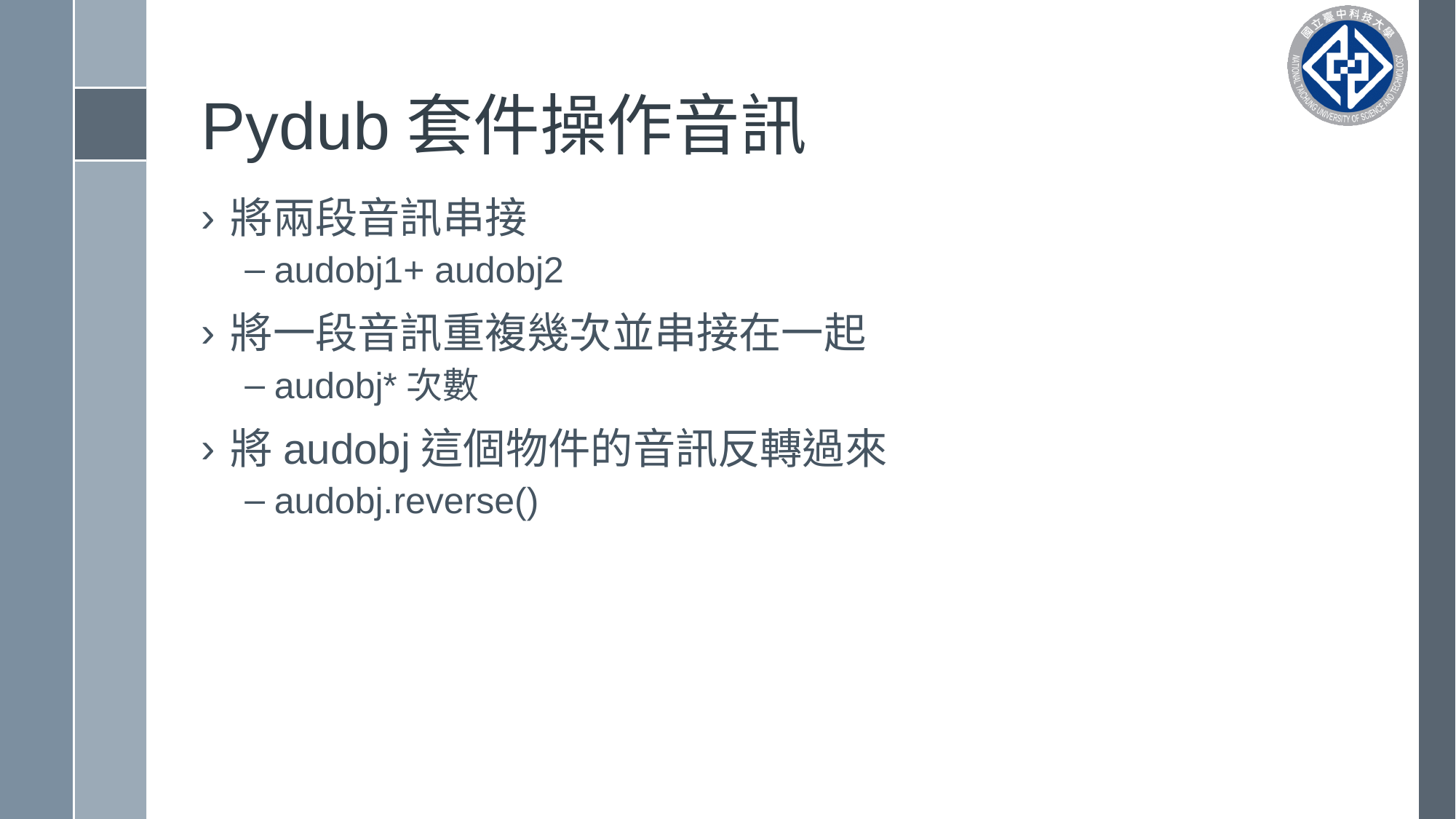

# Pydub套件操作音訊
將兩段音訊串接
audobj1+ audobj2
將一段音訊重複幾次並串接在一起
audobj*次數
將audobj這個物件的音訊反轉過來
audobj.reverse()